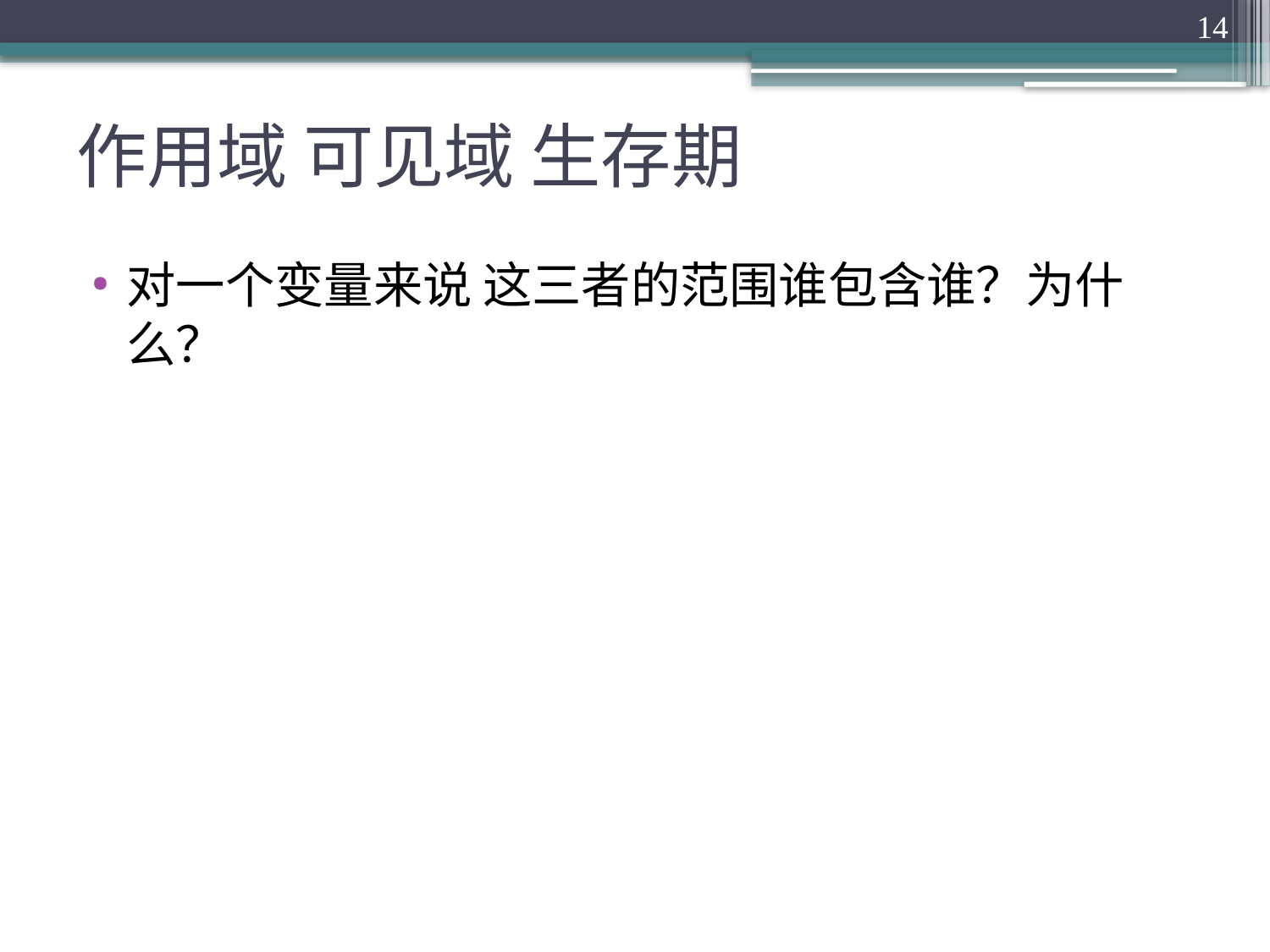

14
# 作用域 可见域 生存期
对一个变量来说 这三者的范围谁包含谁？为什么？